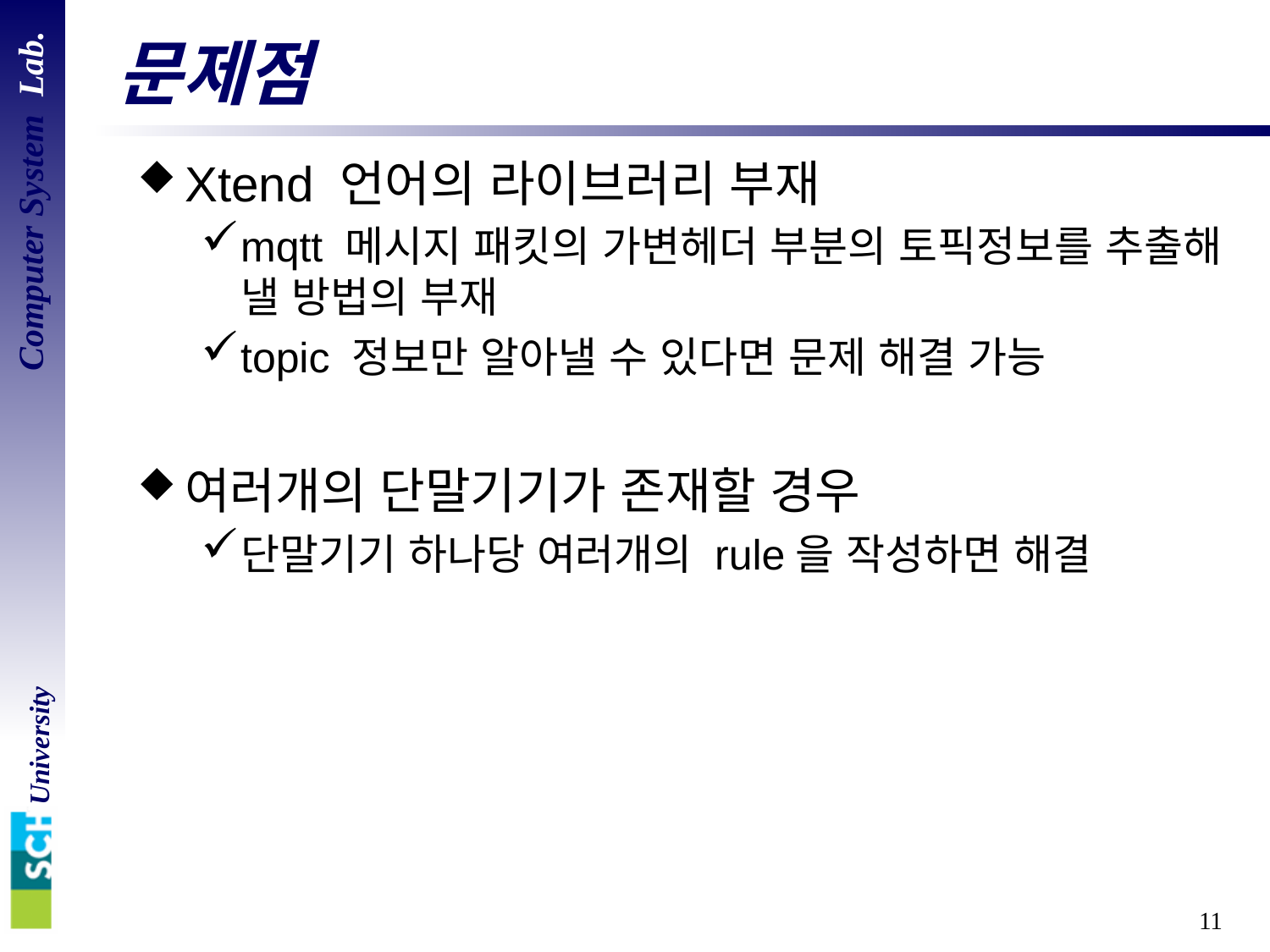

# 문제점
Xtend 언어의 라이브러리 부재
mqtt 메시지 패킷의 가변헤더 부분의 토픽정보를 추출해 낼 방법의 부재
topic 정보만 알아낼 수 있다면 문제 해결 가능

여러개의 단말기기가 존재할 경우
단말기기 하나당 여러개의 rule을 작성하면 해결